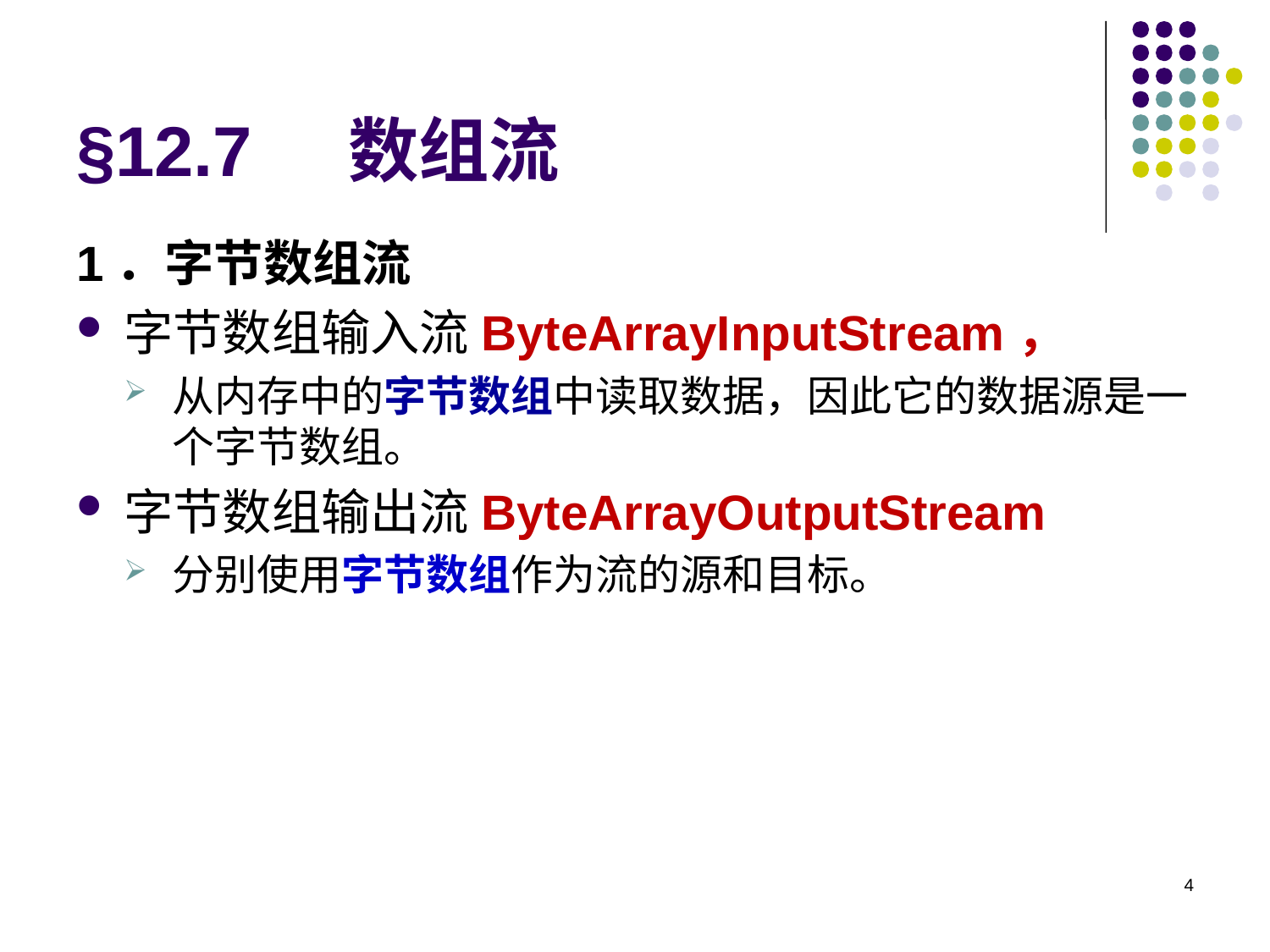

# §12.7    数组流
1．字节数组流
字节数组输入流ByteArrayInputStream，
从内存中的字节数组中读取数据，因此它的数据源是一个字节数组。
字节数组输出流ByteArrayOutputStream
分别使用字节数组作为流的源和目标。
4